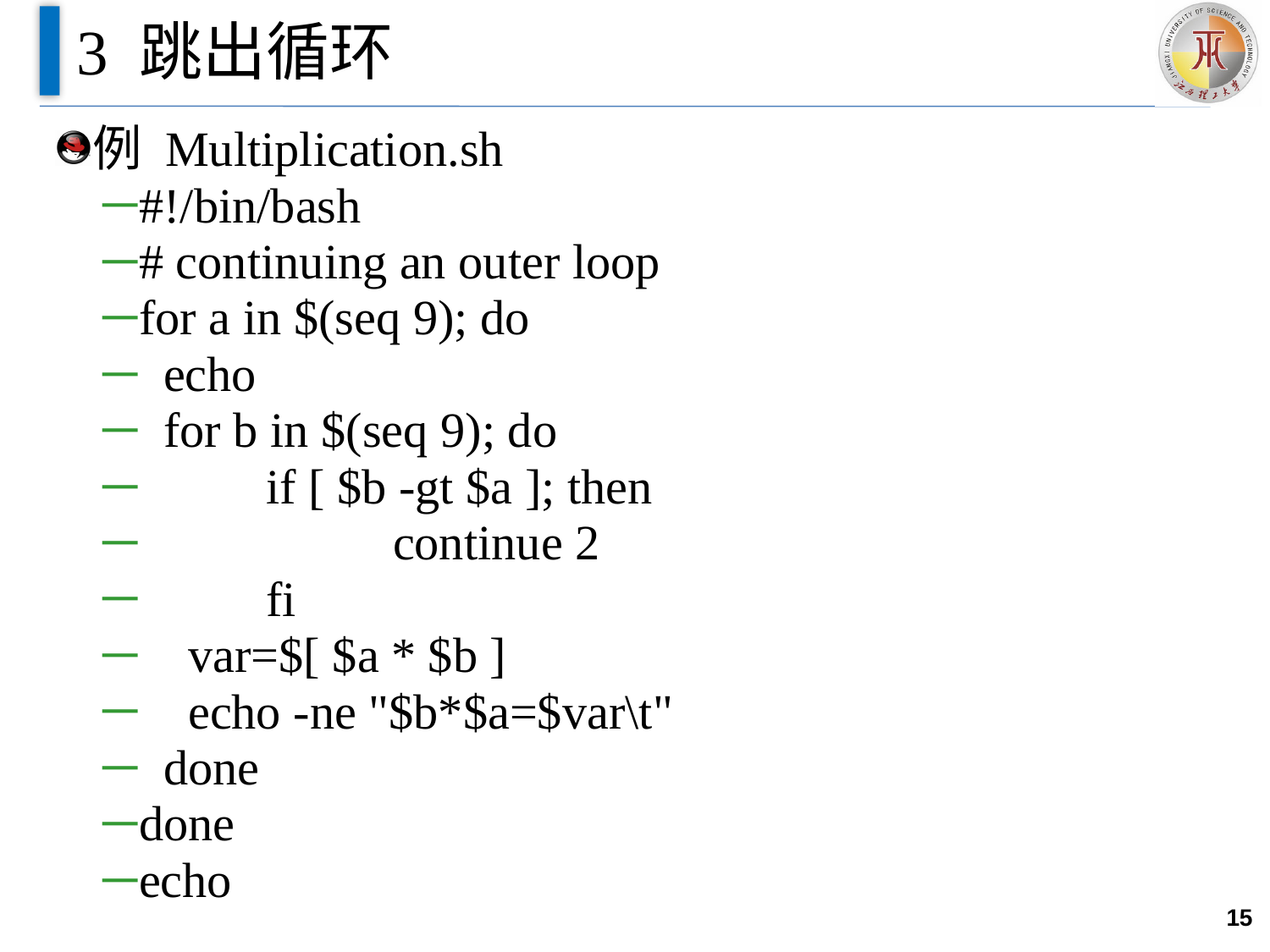

# 3 跳出循环
例 Multiplication.sh
#!/bin/bash
# continuing an outer loop
for a in $(seq 9); do
  echo
  for b in $(seq 9); do
   	if [ $b -gt $a ]; then
		continue 2
	fi
    var=$[ $a * $b ]
    echo -ne "$b*$a=$var\t"
  done
done
echo
15